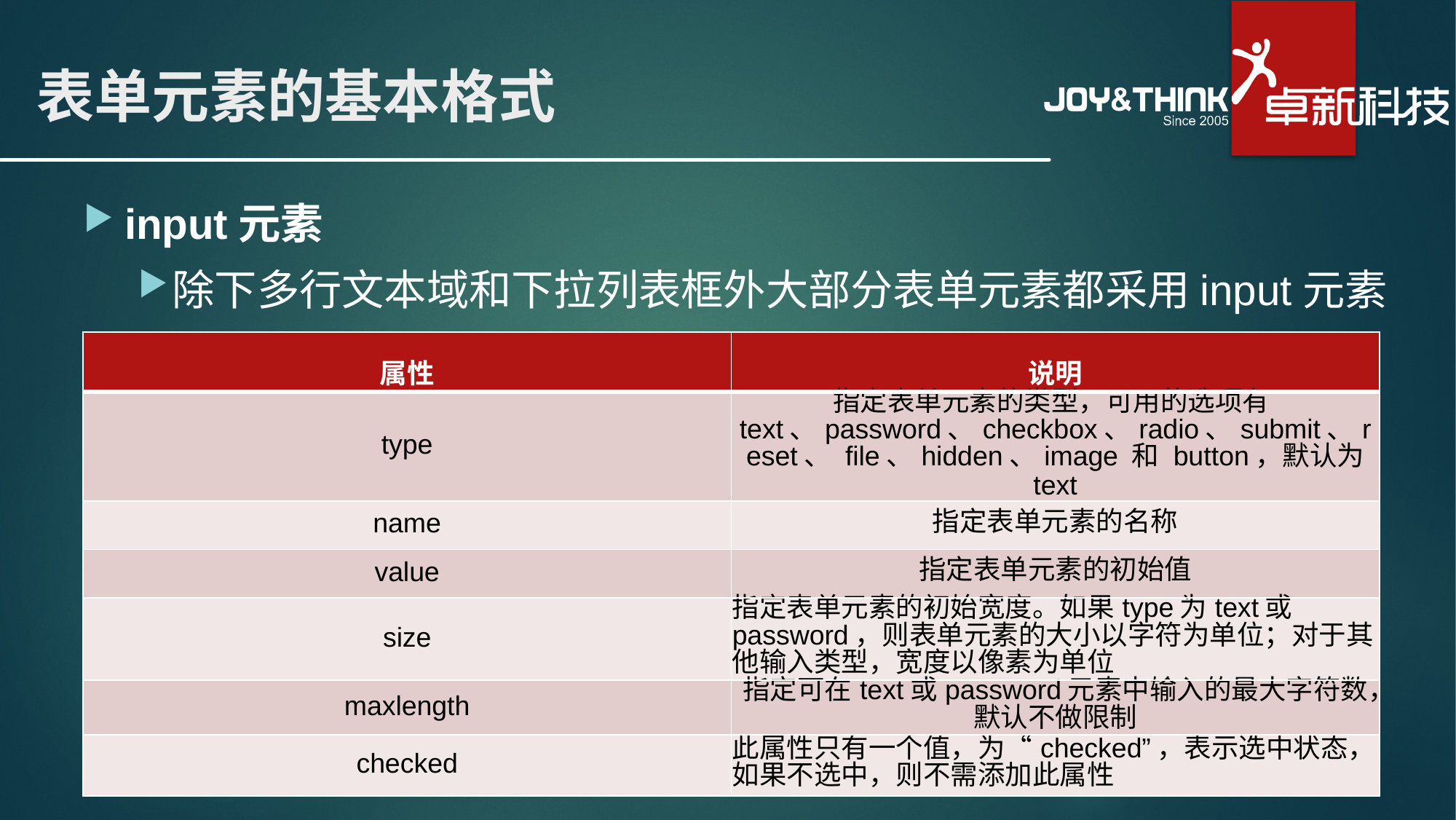

# 表单元素的基本格式
input元素
除下多行文本域和下拉列表框外大部分表单元素都采用input元素

| 属性 | 说明 |
| --- | --- |
| type | 指定表单元素的类型，可用的选项有text、password、checkbox、radio、submit、reset、 file、hidden、image 和 button，默认为 text |
| name | 指定表单元素的名称 |
| value | 指定表单元素的初始值 |
| size | 指定表单元素的初始宽度。如果type为text或password，则表单元素的大小以字符为单位；对于其他输入类型，宽度以像素为单位 |
| maxlength | 指定可在text或password元素中输入的最大字符数，默认不做限制 |
| checked | 此属性只有一个值，为“checked”，表示选中状态，如果不选中，则不需添加此属性 |